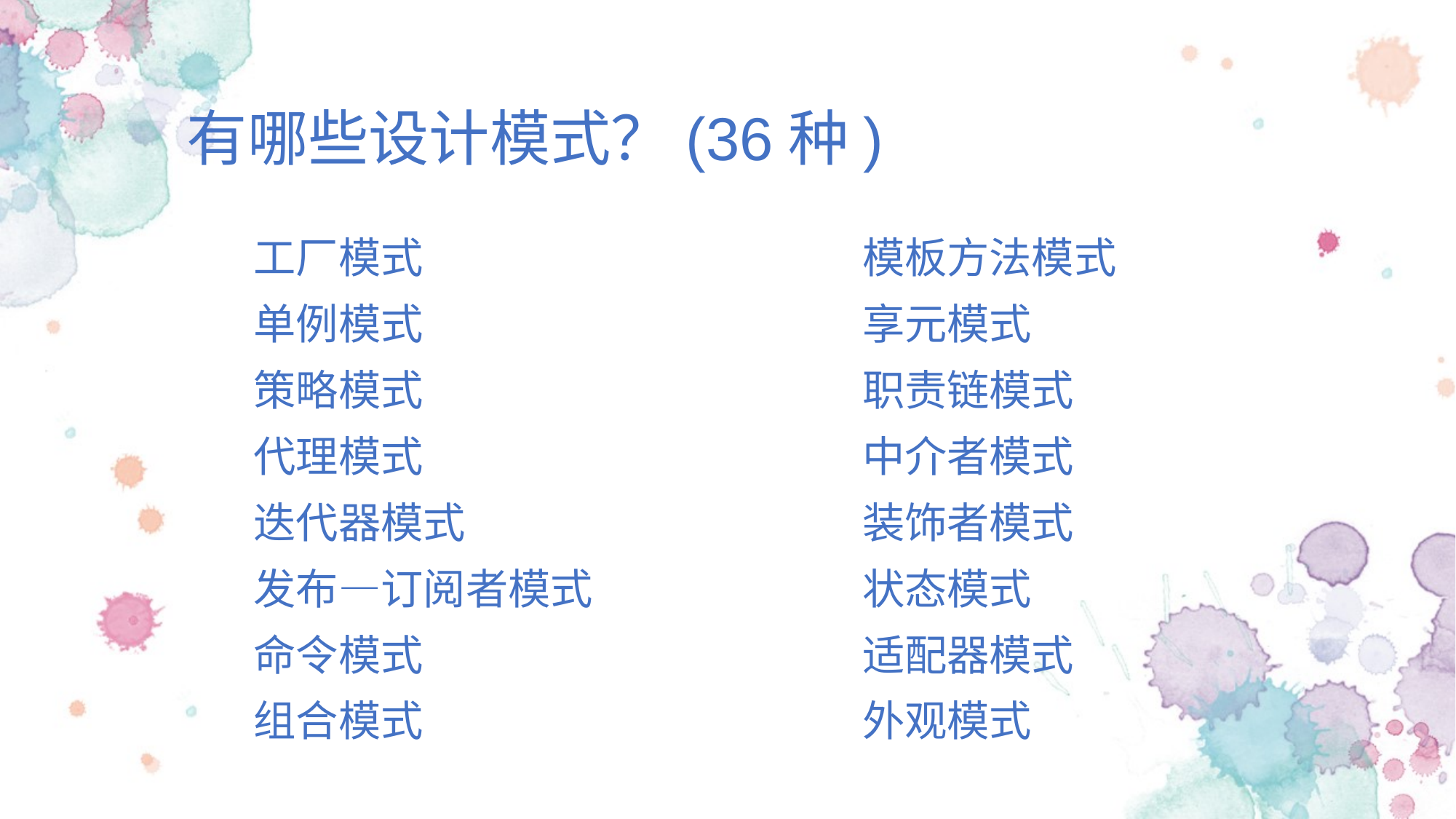

有哪些设计模式？(36种)
工厂模式
单例模式
策略模式
代理模式
迭代器模式
发布—订阅者模式
命令模式
组合模式
模板方法模式
享元模式
职责链模式
中介者模式
装饰者模式
状态模式
适配器模式
外观模式